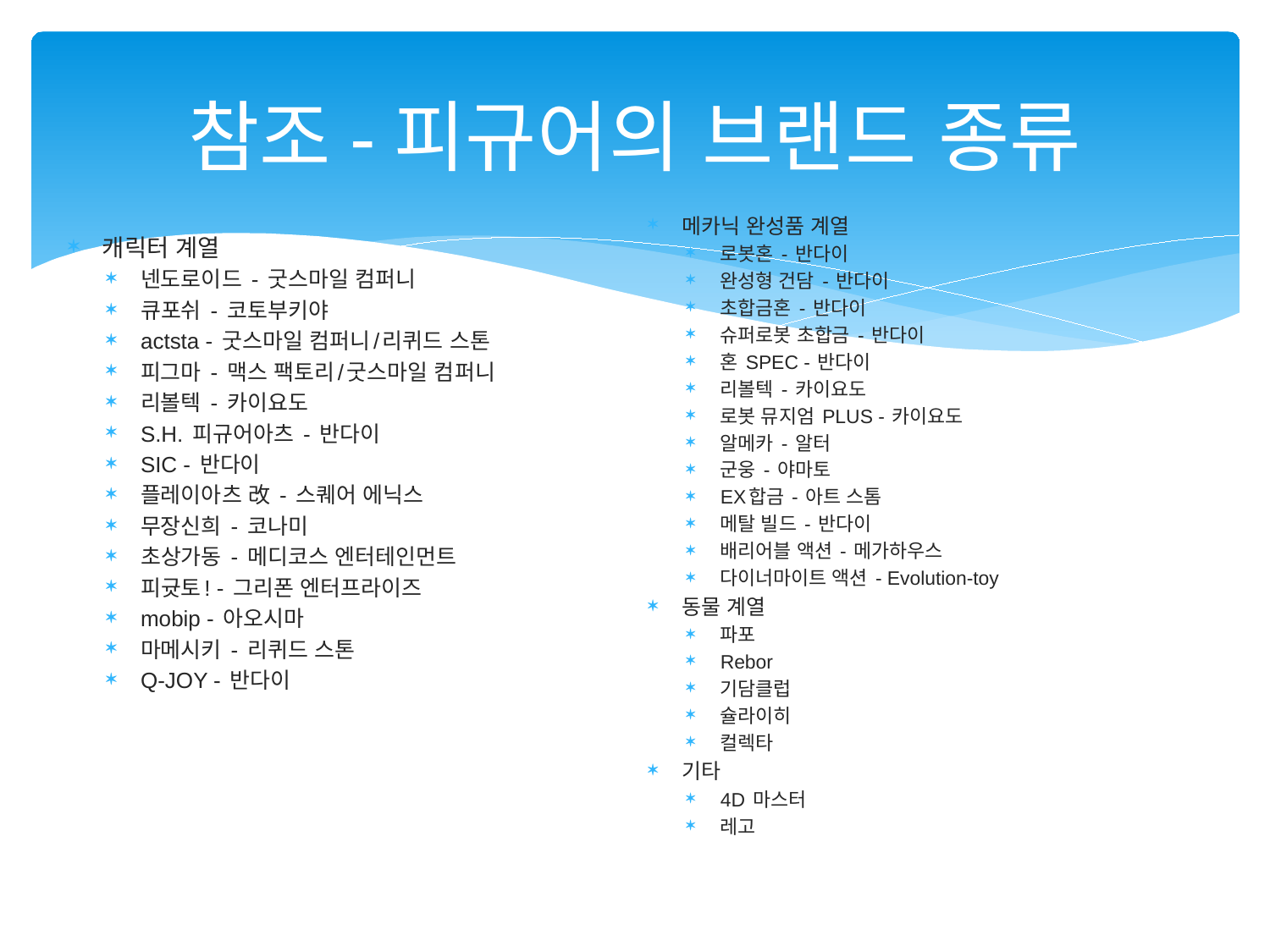

# 참조-피규어의 브랜드 종류
메카닉 완성품 계열
로봇혼 - 반다이
완성형 건담 - 반다이
초합금혼 - 반다이
슈퍼로봇 초합금 - 반다이
혼 SPEC - 반다이
리볼텍 - 카이요도
로봇 뮤지엄 PLUS - 카이요도
알메카 - 알터
군웅 - 야마토
EX합금 - 아트 스톰
메탈 빌드 - 반다이
배리어블 액션 - 메가하우스
다이너마이트 액션 - Evolution-toy
동물 계열
파포
Rebor
기담클럽
슐라이히
컬렉타
기타
4D 마스터
레고

캐릭터 계열
넨도로이드 - 굿스마일 컴퍼니
큐포쉬 - 코토부키야
actsta - 굿스마일 컴퍼니/리퀴드 스톤
피그마 - 맥스 팩토리/굿스마일 컴퍼니
리볼텍 - 카이요도
S.H. 피규어아츠 - 반다이
SIC - 반다이
플레이아츠 改 - 스퀘어 에닉스
무장신희 - 코나미
초상가동 - 메디코스 엔터테인먼트
피귯토! - 그리폰 엔터프라이즈
mobip - 아오시마
마메시키 - 리퀴드 스톤
Q-JOY - 반다이